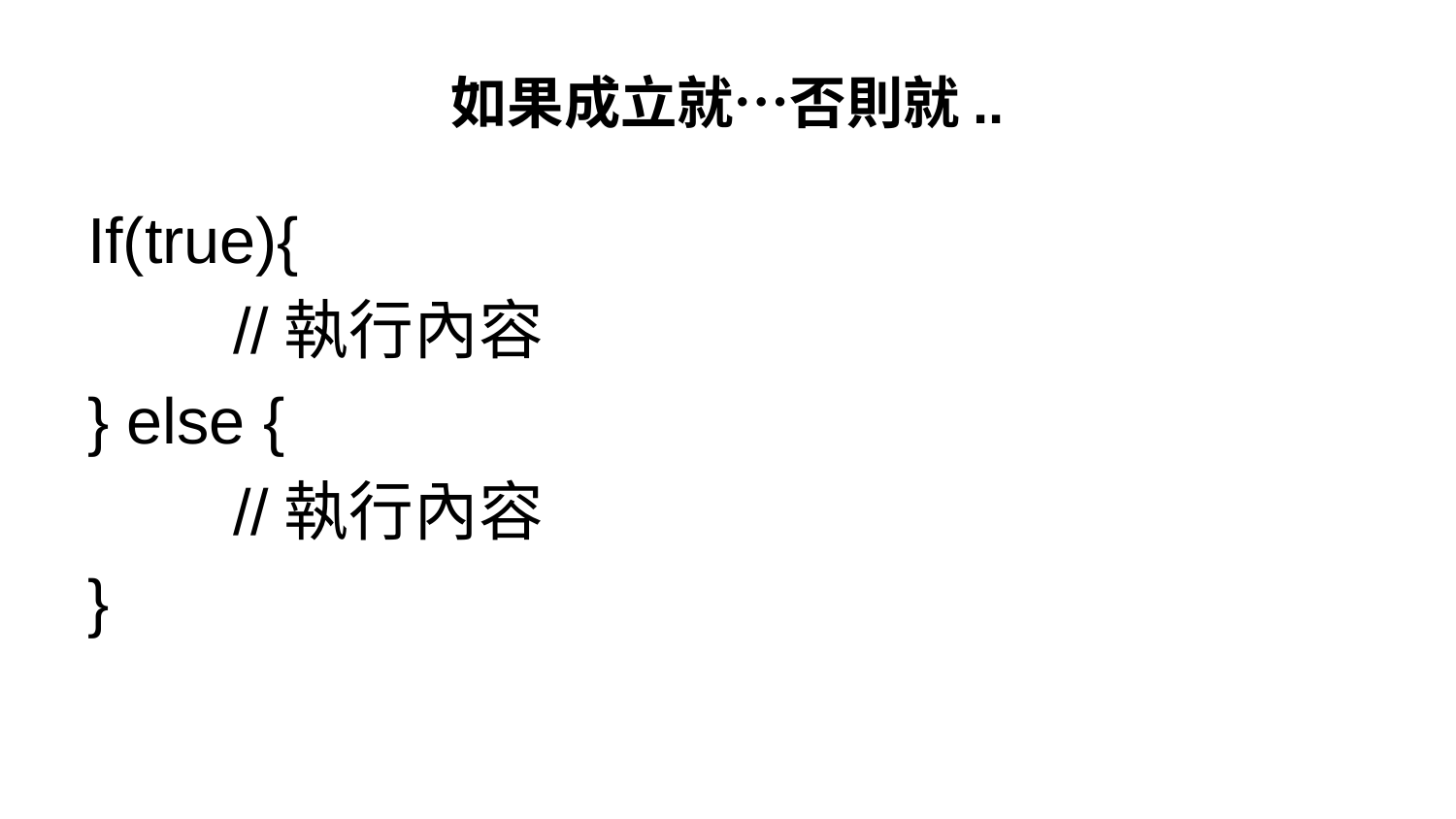

# 如果成立就…否則就..
If(true){
	//執行內容
} else {
	//執行內容
}